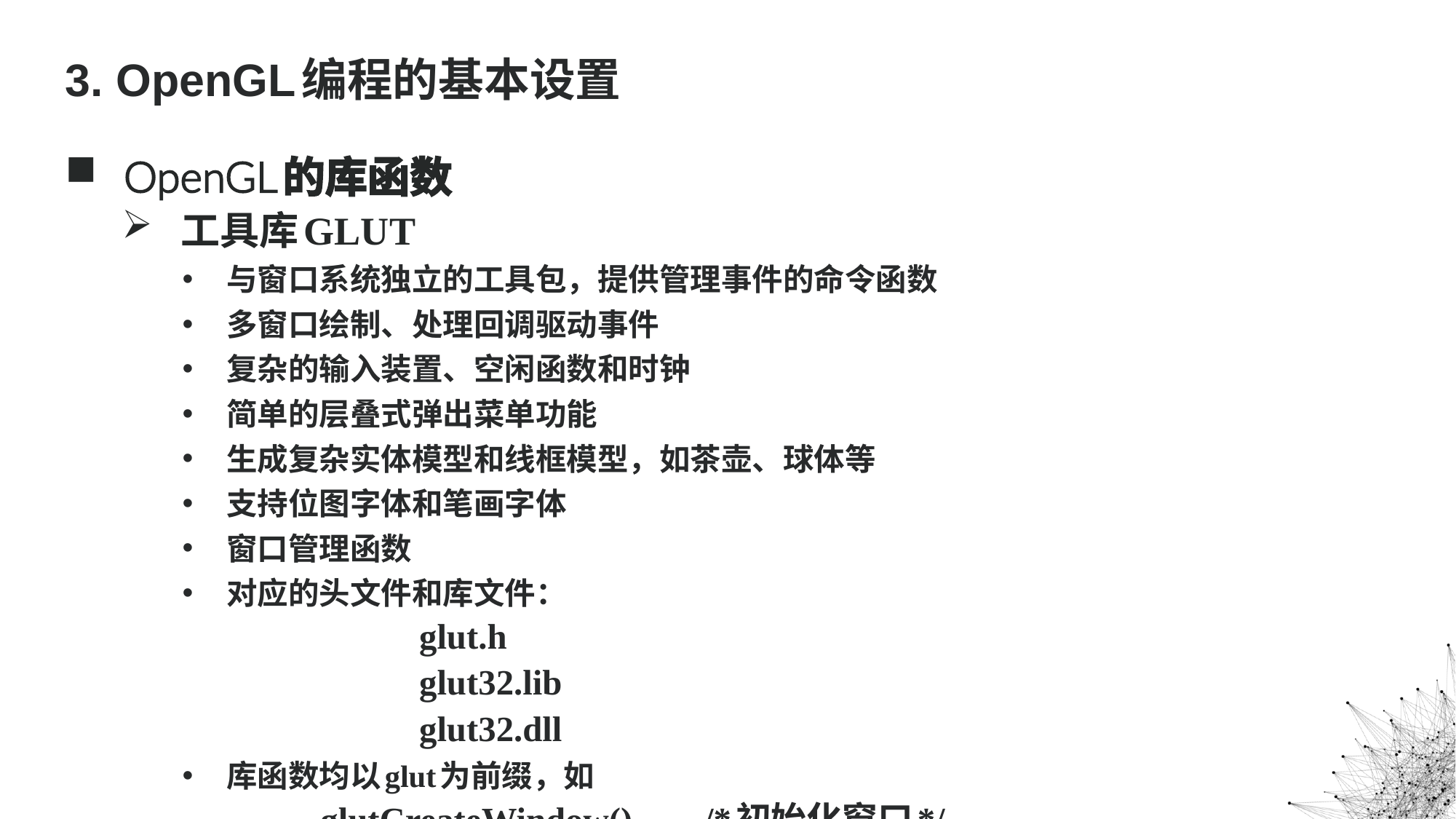

3. OpenGL编程的基本设置
OpenGL的库函数
工具库GLUT
与窗口系统独立的工具包，提供管理事件的命令函数
多窗口绘制、处理回调驱动事件
复杂的输入装置、空闲函数和时钟
简单的层叠式弹出菜单功能
生成复杂实体模型和线框模型，如茶壶、球体等
支持位图字体和笔画字体
窗口管理函数
对应的头文件和库文件：
                    glut.h
                    glut32.lib
                    glut32.dll
库函数均以glut为前缀，如
                   glutCreateWindow()        /*初始化窗口*/